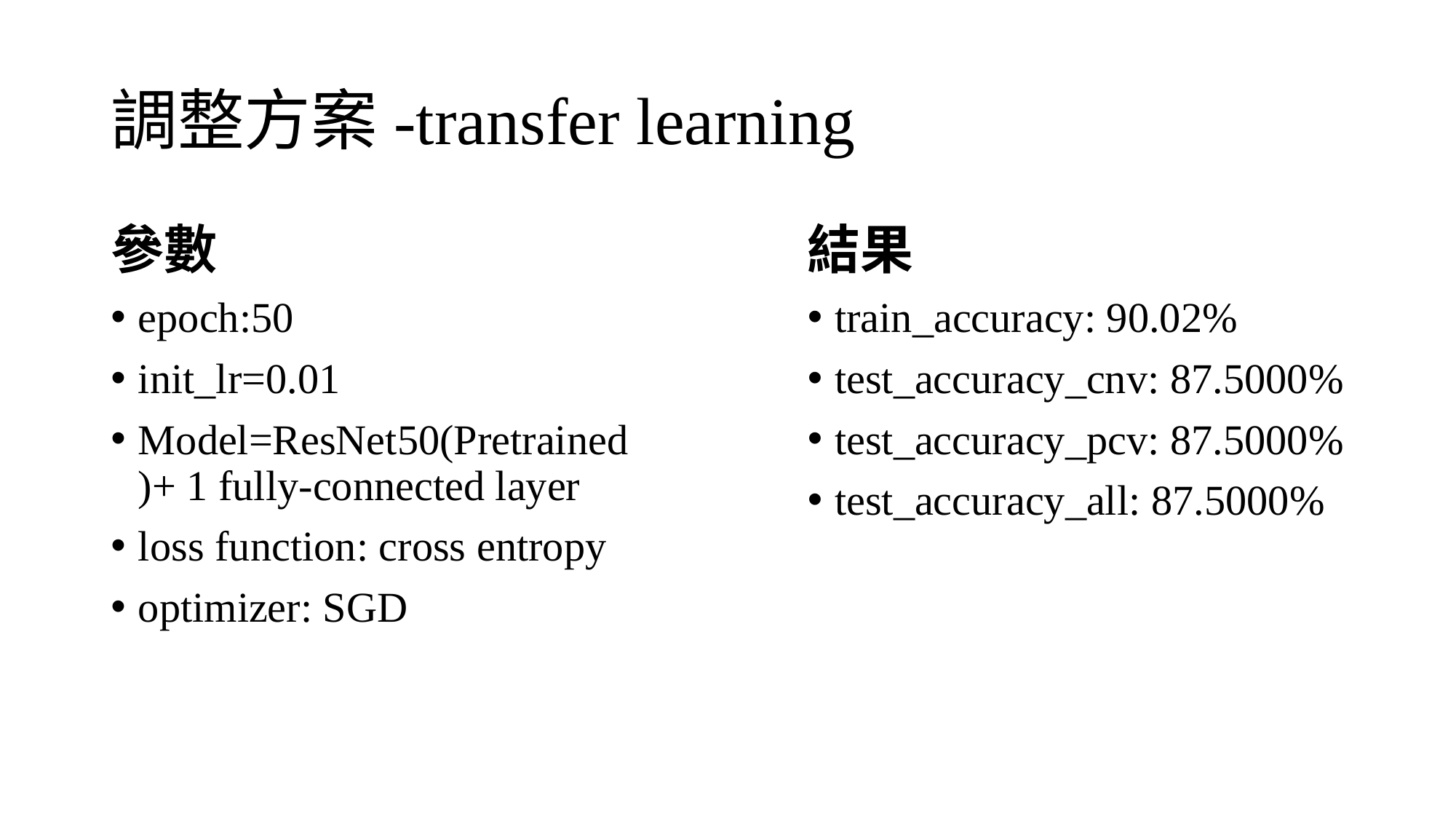

# 調整方案-transfer learning
參數
epoch:50
init_lr=0.01
Model=ResNet50(Pretrained)+ 1 fully-connected layer
loss function: cross entropy
optimizer: SGD
結果
train_accuracy: 90.02%
test_accuracy_cnv: 87.5000%
test_accuracy_pcv: 87.5000%
test_accuracy_all: 87.5000%